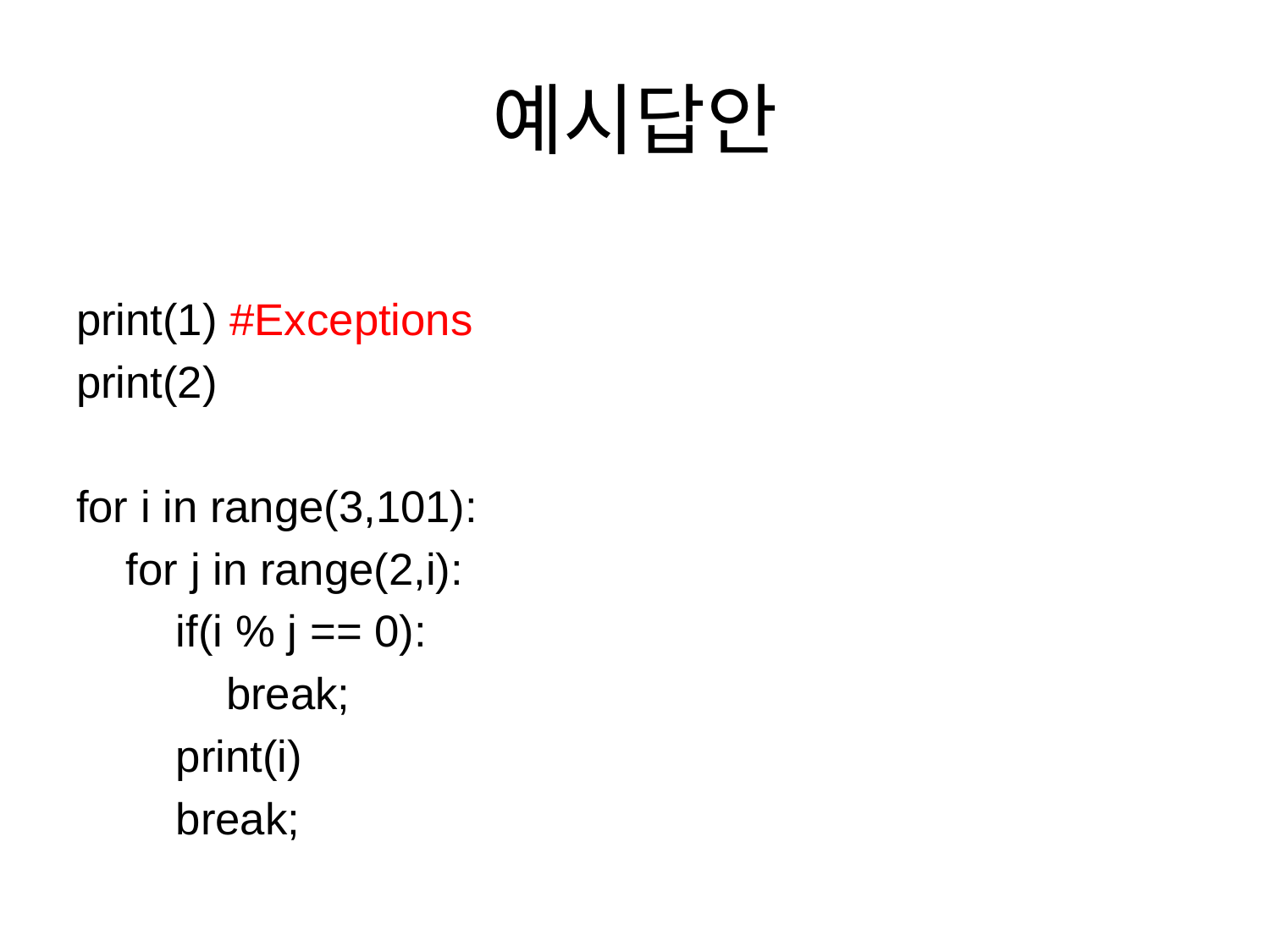

# 예시답안

print(1) #Exceptions
print(2)

for i in range(3,101):
    for j in range(2,i):
        if(i % j == 0):
            break;
        print(i)
        break;